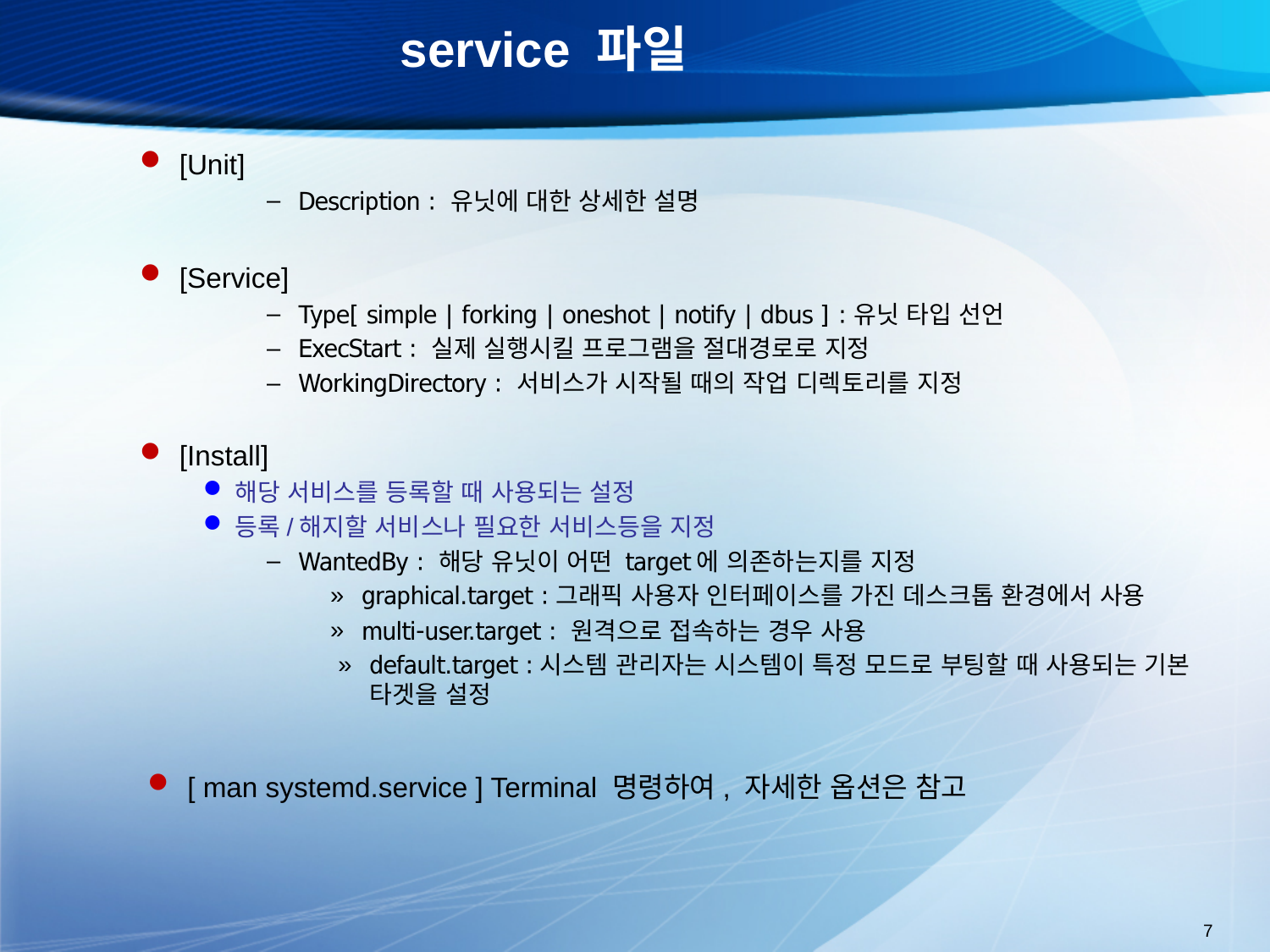

# service 파일
[Unit]
Description : 유닛에 대한 상세한 설명

[Service]
Type[ simple | forking | oneshot | notify | dbus ] :유닛 타입 선언
ExecStart : 실제 실행시킬 프로그램을 절대경로로 지정
WorkingDirectory : 서비스가 시작될 때의 작업 디렉토리를 지정

[Install]
해당 서비스를 등록할 때 사용되는 설정
등록/해지할 서비스나 필요한 서비스등을 지정
WantedBy : 해당 유닛이 어떤 target에 의존하는지를 지정
graphical.target :그래픽 사용자 인터페이스를 가진 데스크톱 환경에서 사용
multi-user.target : 원격으로 접속하는 경우 사용
default.target :시스템 관리자는 시스템이 특정 모드로 부팅할 때 사용되는 기본 타겟을 설정

[ man systemd.service ] Terminal 명령하여, 자세한 옵션은 참고